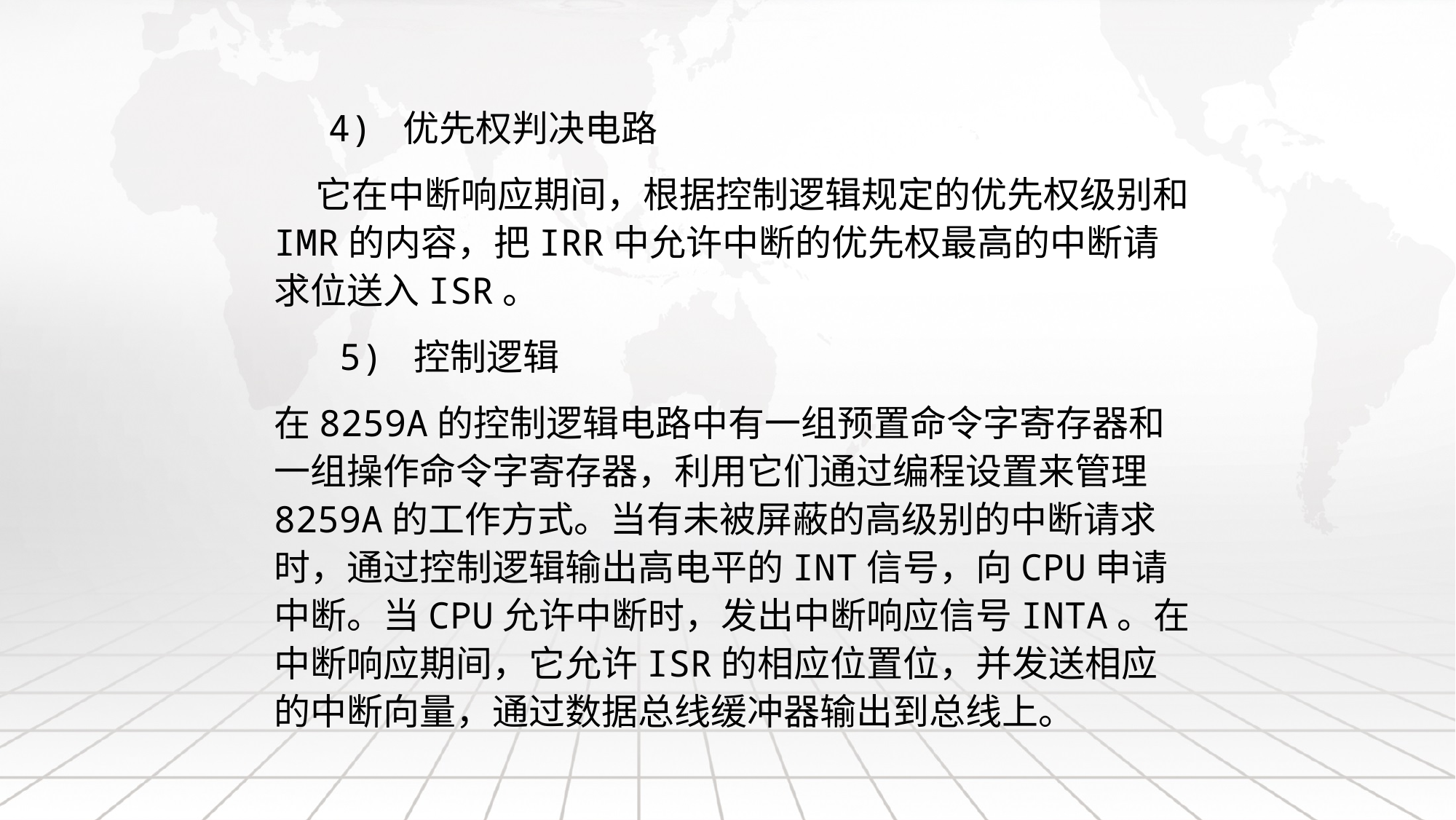

4) 优先权判决电路
    它在中断响应期间，根据控制逻辑规定的优先权级别和IMR的内容，把IRR中允许中断的优先权最高的中断请求位送入ISR。
   5) 控制逻辑
在8259A的控制逻辑电路中有一组预置命令字寄存器和一组操作命令字寄存器，利用它们通过编程设置来管理8259A的工作方式。当有未被屏蔽的高级别的中断请求时，通过控制逻辑输出高电平的INT信号，向CPU申请中断。当CPU允许中断时，发出中断响应信号INTA。在中断响应期间，它允许ISR的相应位置位，并发送相应的中断向量，通过数据总线缓冲器输出到总线上。